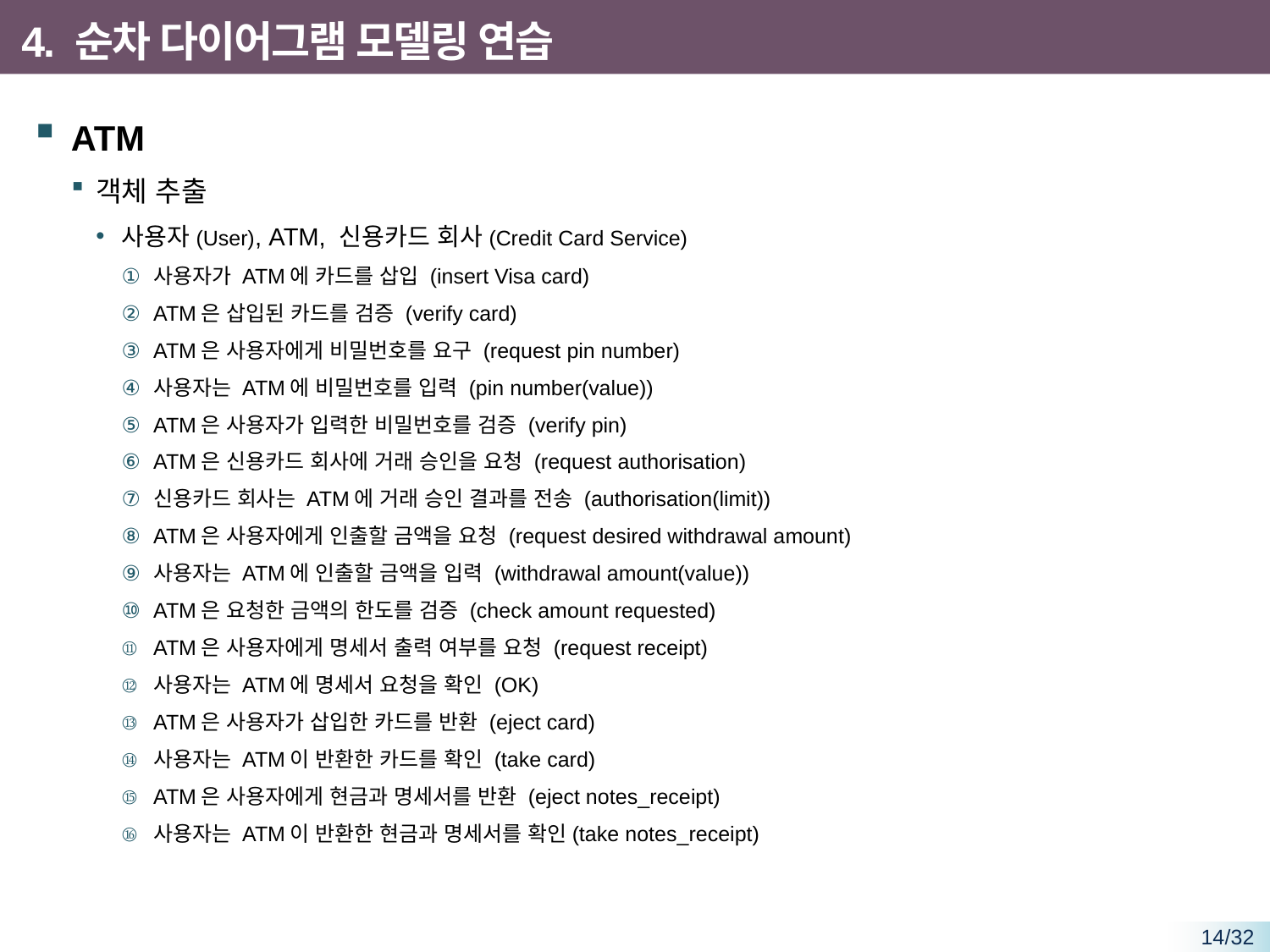

# 4. 순차 다이어그램 모델링 연습
ATM
객체 추출
사용자(User), ATM, 신용카드 회사(Credit Card Service)
사용자가 ATM에 카드를 삽입 (insert Visa card)
ATM은 삽입된 카드를 검증 (verify card)
ATM은 사용자에게 비밀번호를 요구 (request pin number)
사용자는 ATM에 비밀번호를 입력 (pin number(value))
ATM은 사용자가 입력한 비밀번호를 검증 (verify pin)
ATM은 신용카드 회사에 거래 승인을 요청 (request authorisation)
신용카드 회사는 ATM에 거래 승인 결과를 전송 (authorisation(limit))
ATM은 사용자에게 인출할 금액을 요청 (request desired withdrawal amount)
사용자는 ATM에 인출할 금액을 입력 (withdrawal amount(value))
ATM은 요청한 금액의 한도를 검증 (check amount requested)
ATM은 사용자에게 명세서 출력 여부를 요청 (request receipt)
사용자는 ATM에 명세서 요청을 확인 (OK)
ATM은 사용자가 삽입한 카드를 반환 (eject card)
사용자는 ATM이 반환한 카드를 확인 (take card)
ATM은 사용자에게 현금과 명세서를 반환 (eject notes_receipt)
사용자는 ATM이 반환한 현금과 명세서를 확인(take notes_receipt)